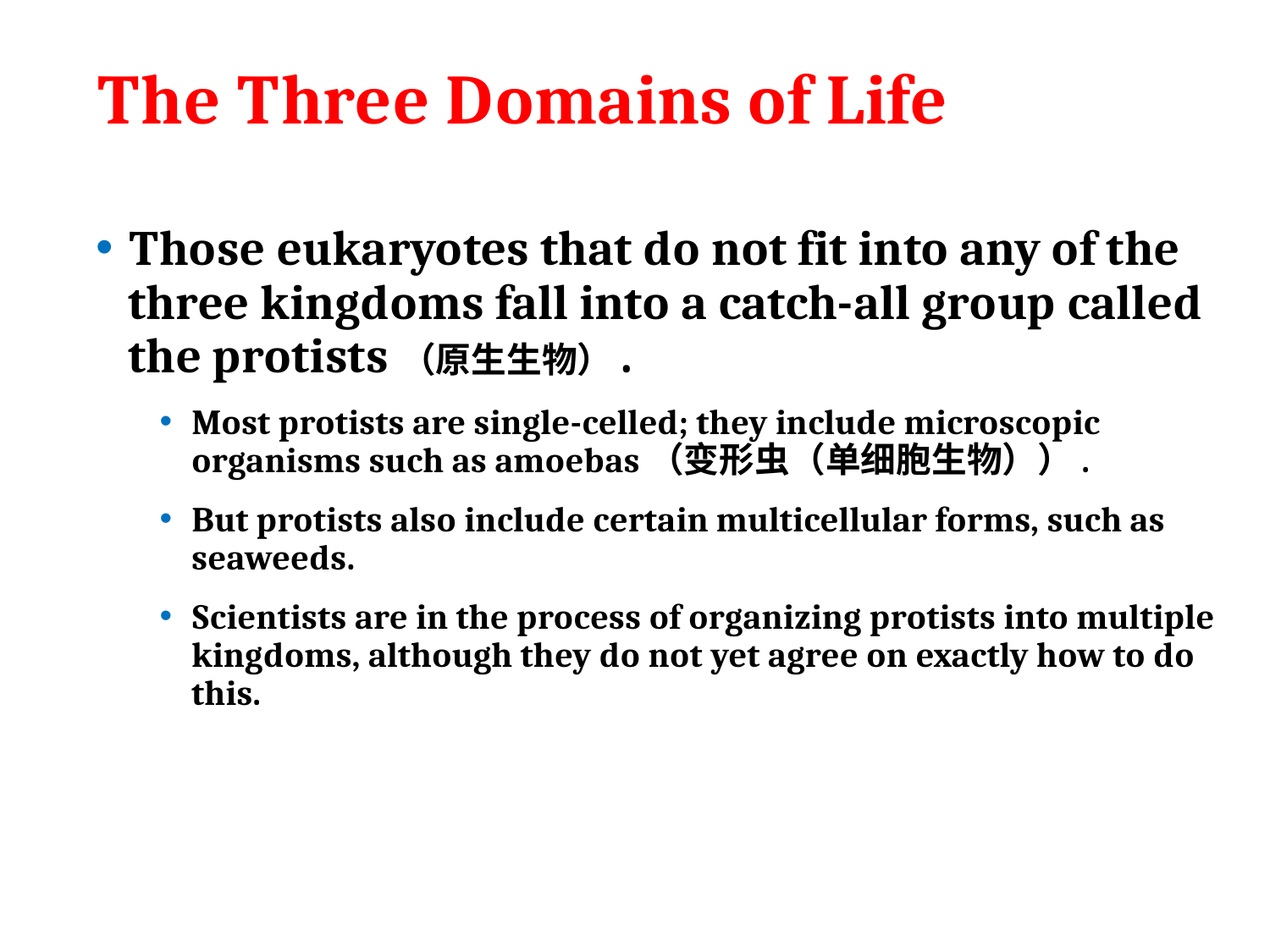

# The Three Domains of Life
Those eukaryotes that do not fit into any of the three kingdoms fall into a catch-all group called the protists（原生生物）.
Most protists are single-celled; they include microscopic organisms such as amoebas（变形虫（单细胞生物））.
But protists also include certain multicellular forms, such as seaweeds.
Scientists are in the process of organizing protists into multiple kingdoms, although they do not yet agree on exactly how to do this.